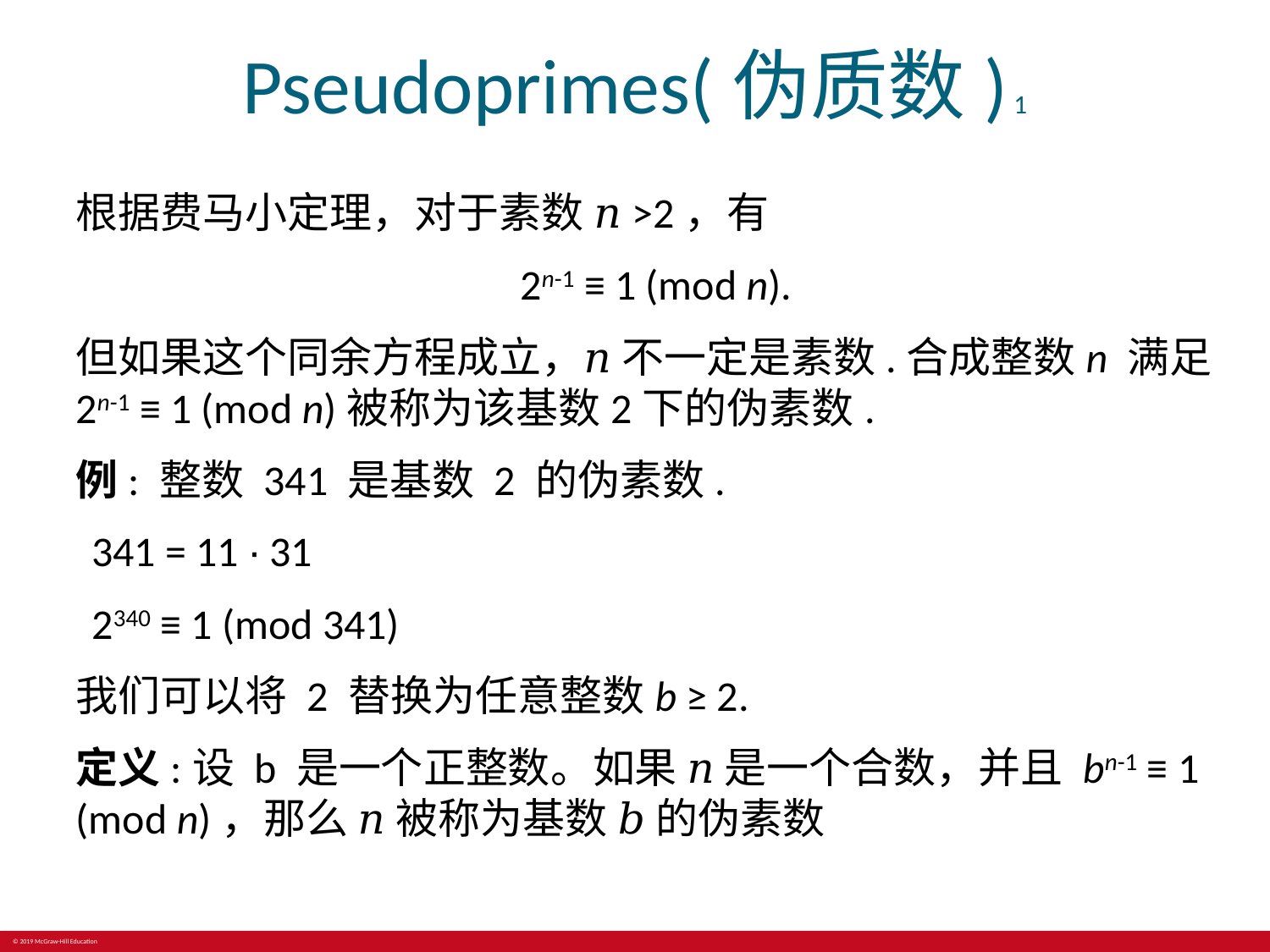

# Pseudoprimes(伪质数) 1
根据费马小定理，对于素数 𝑛>2，有
2n-1 ≡ 1 (mod n).
但如果这个同余方程成立，𝑛 不一定是素数.合成整数n 满足 2n-1 ≡ 1 (mod n)被称为该基数2下的伪素数.
例: 整数 341 是基数 2 的伪素数.
341 = 11 ∙ 31
2340 ≡ 1 (mod 341)
我们可以将 2 替换为任意整数b ≥ 2.
定义:设 b 是一个正整数。如果 𝑛 是一个合数，并且 bn-1 ≡ 1 (mod n)，那么 𝑛 被称为基数 𝑏 的伪素数